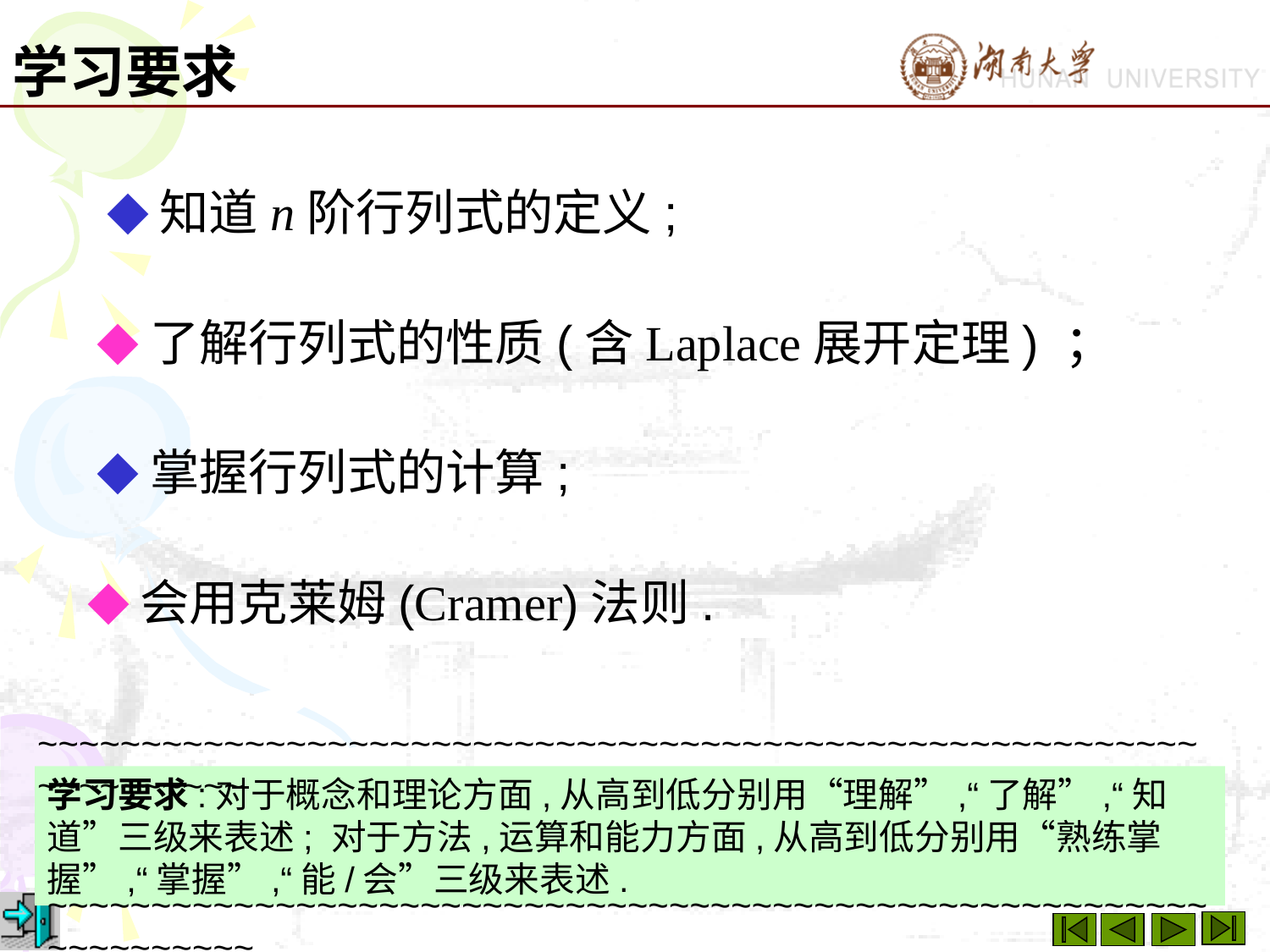

学习要求
◆知道n阶行列式的定义;
◆了解行列式的性质(含Laplace展开定理) ；
◆掌握行列式的计算;
◆会用克莱姆(Cramer)法则.
~~~~~~~~~~~~~~~~~~~~~~~~~~~~~~~~~~~~~~~~~~~~~~~~~~~~~~~~~~~~~~~~~~
学习要求:对于概念和理论方面,从高到低分别用“理解”,“了解”,“知道”三级来表述; 对于方法,运算和能力方面,从高到低分别用“熟练掌握”,“掌握”,“能/会”三级来表述.
~~~~~~~~~~~~~~~~~~~~~~~~~~~~~~~~~~~~~~~~~~~~~~~~~~~~~~~~~~~~~~~~~~
29
